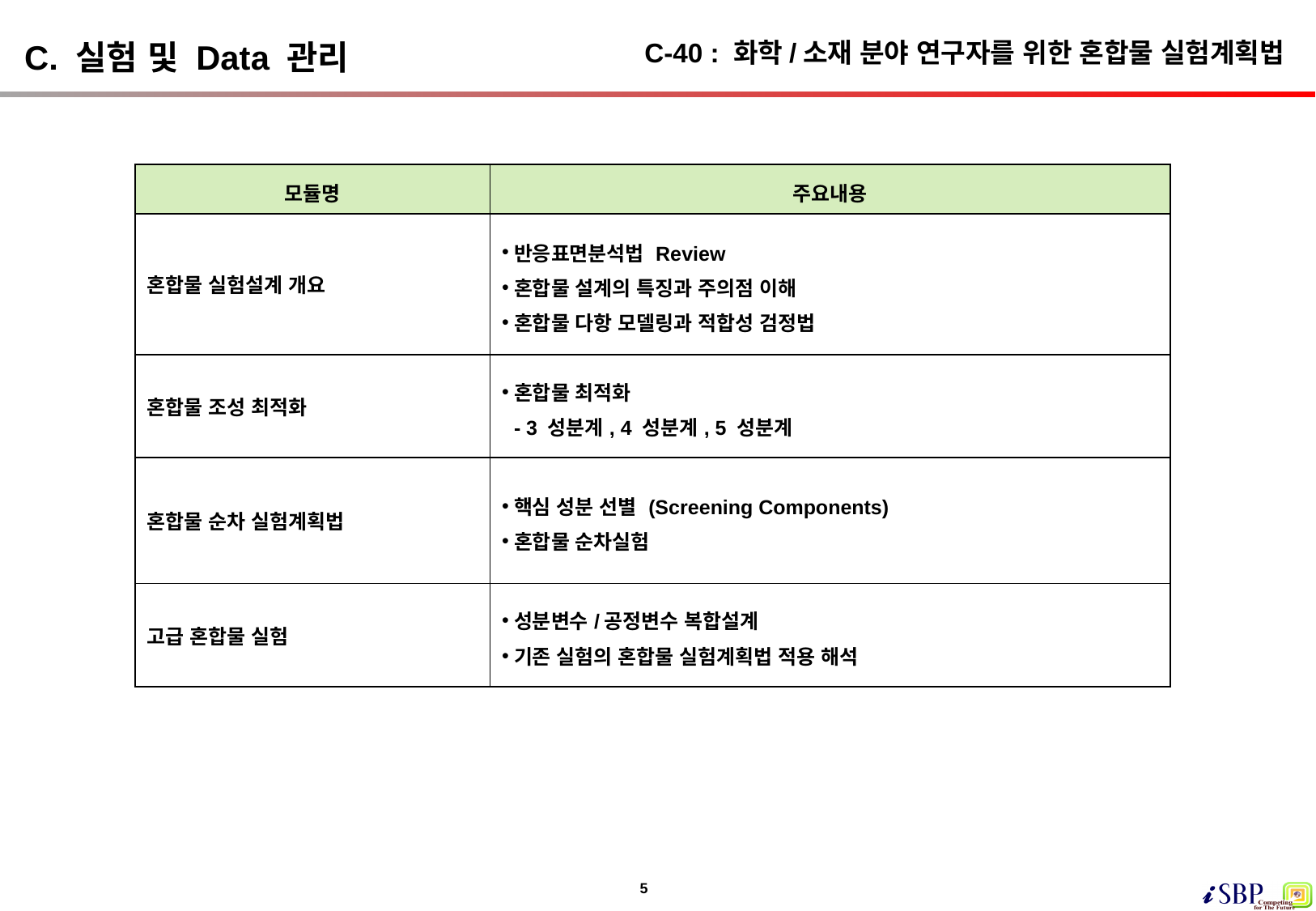

# C-40 : 화학/소재 분야 연구자를 위한 혼합물 실험계획법
C. 실험 및 Data 관리
| 모듈명 | 주요내용 |
| --- | --- |
| 혼합물 실험설계 개요 | 반응표면분석법 Review 혼합물 설계의 특징과 주의점 이해 혼합물 다항 모델링과 적합성 검정법 |
| 혼합물 조성 최적화 | 혼합물 최적화 - 3 성분계, 4 성분계, 5 성분계 |
| 혼합물 순차 실험계획법 | 핵심 성분 선별 (Screening Components) 혼합물 순차실험 |
| 고급 혼합물 실험 | 성분변수/공정변수 복합설계 기존 실험의 혼합물 실험계획법 적용 해석 |
5